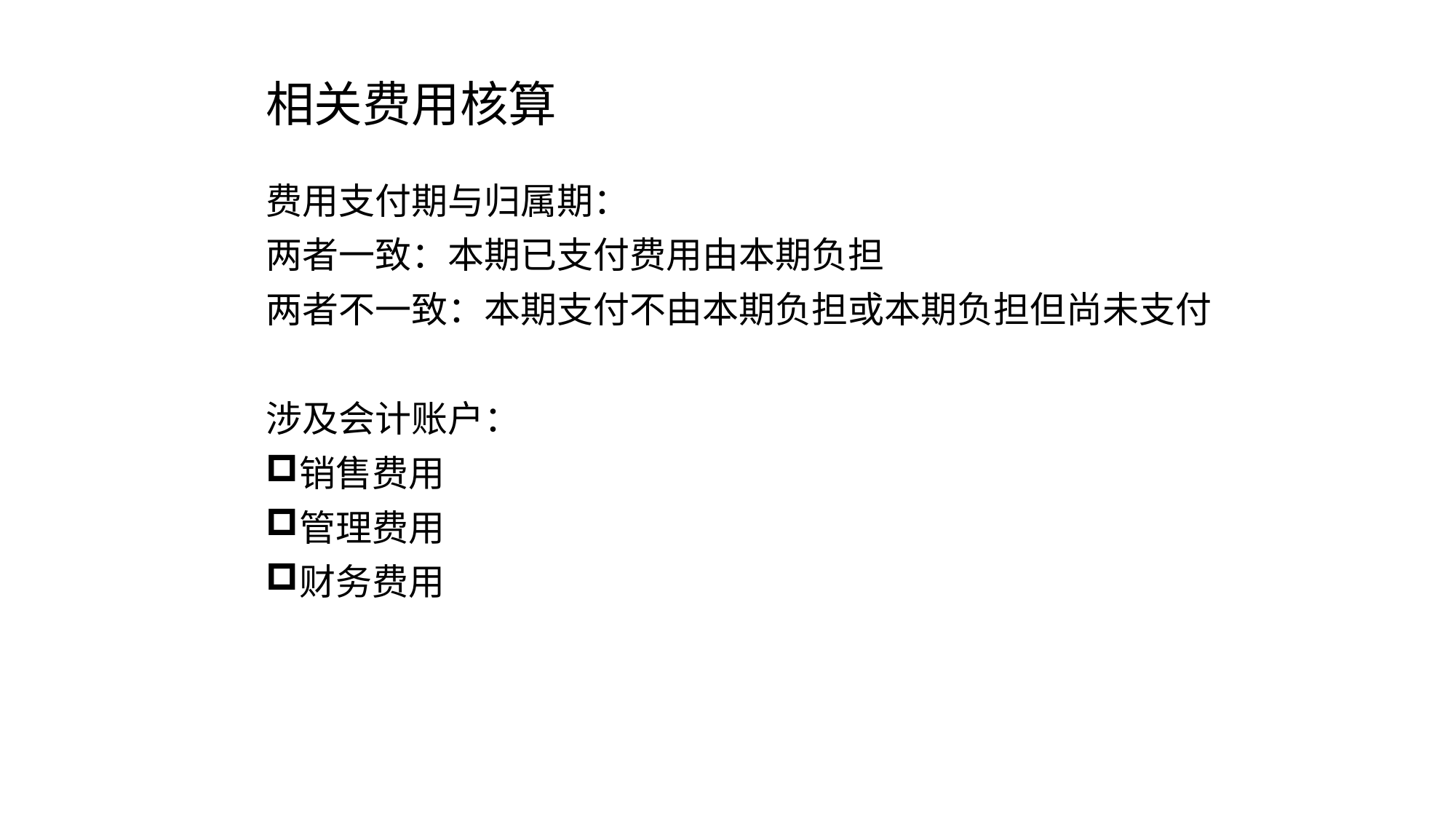

# 相关费用核算
费用支付期与归属期：
两者一致：本期已支付费用由本期负担
两者不一致：本期支付不由本期负担或本期负担但尚未支付

涉及会计账户：
销售费用
管理费用
财务费用